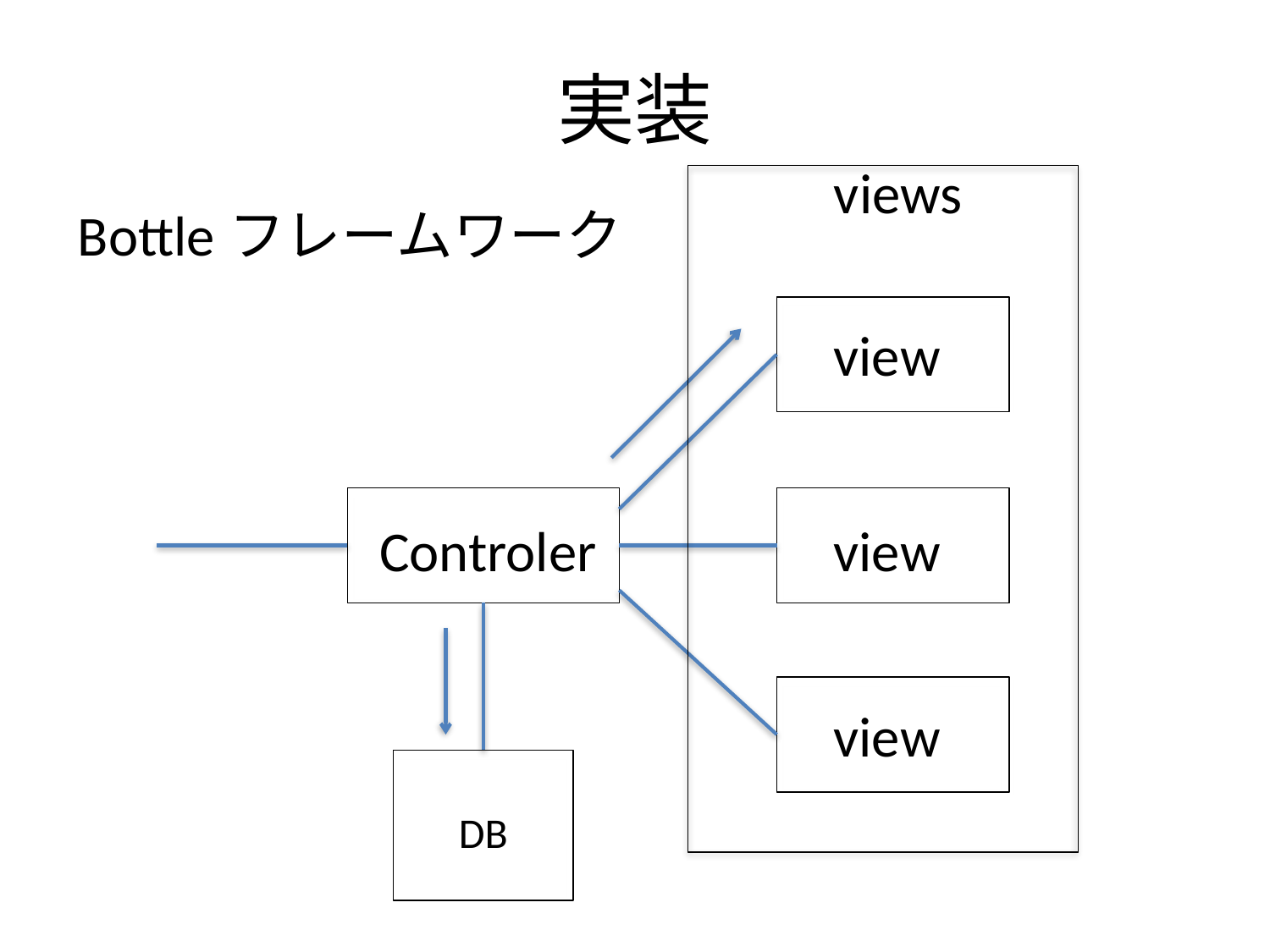

# 実装
views

Bottleフレームワーク

view

Controler
view

view

DB